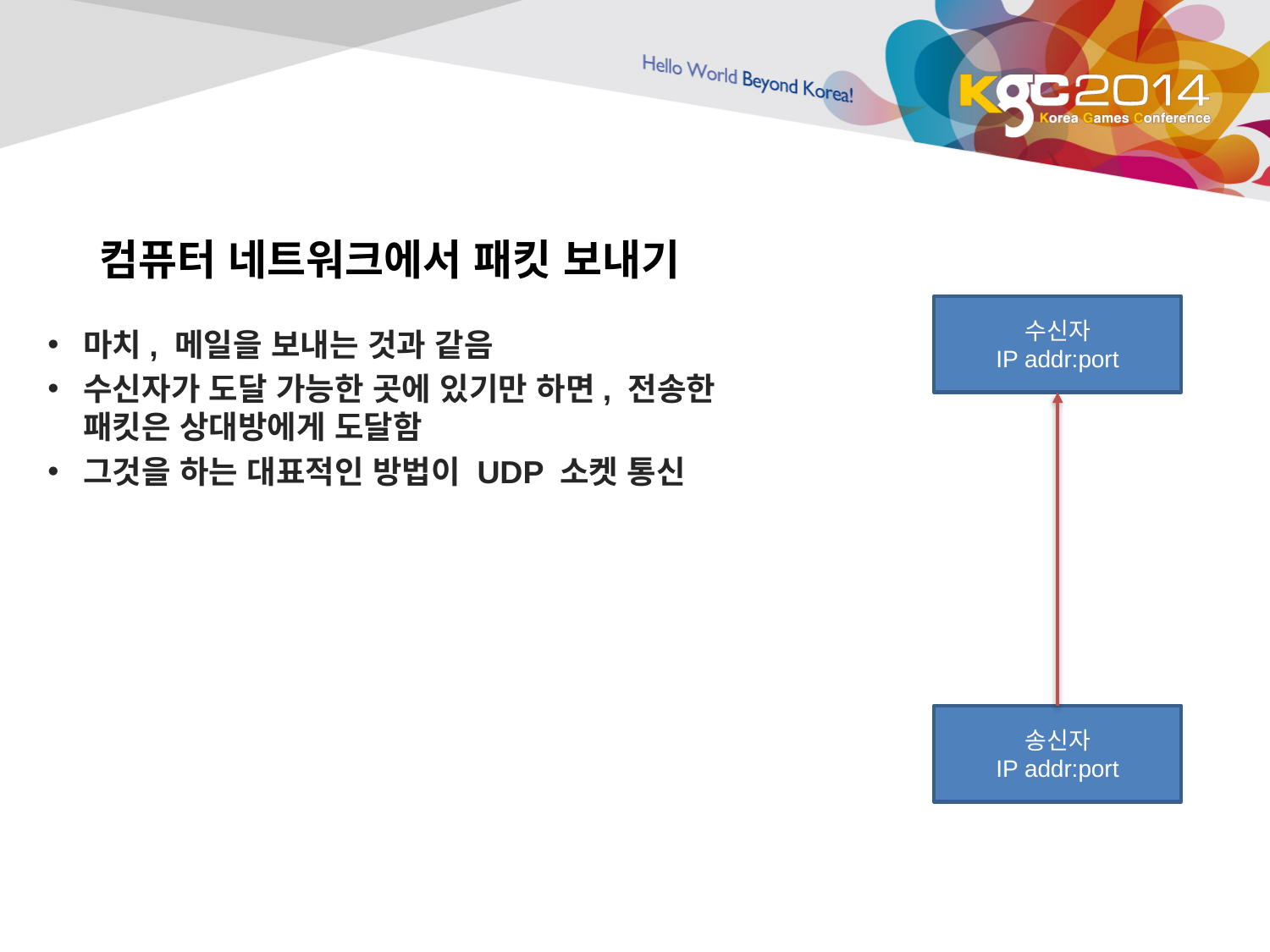

# 컴퓨터 네트워크에서 패킷 보내기
수신자
IP addr:port
마치, 메일을 보내는 것과 같음
수신자가 도달 가능한 곳에 있기만 하면, 전송한 패킷은 상대방에게 도달함
그것을 하는 대표적인 방법이 UDP 소켓 통신
송신자
IP addr:port